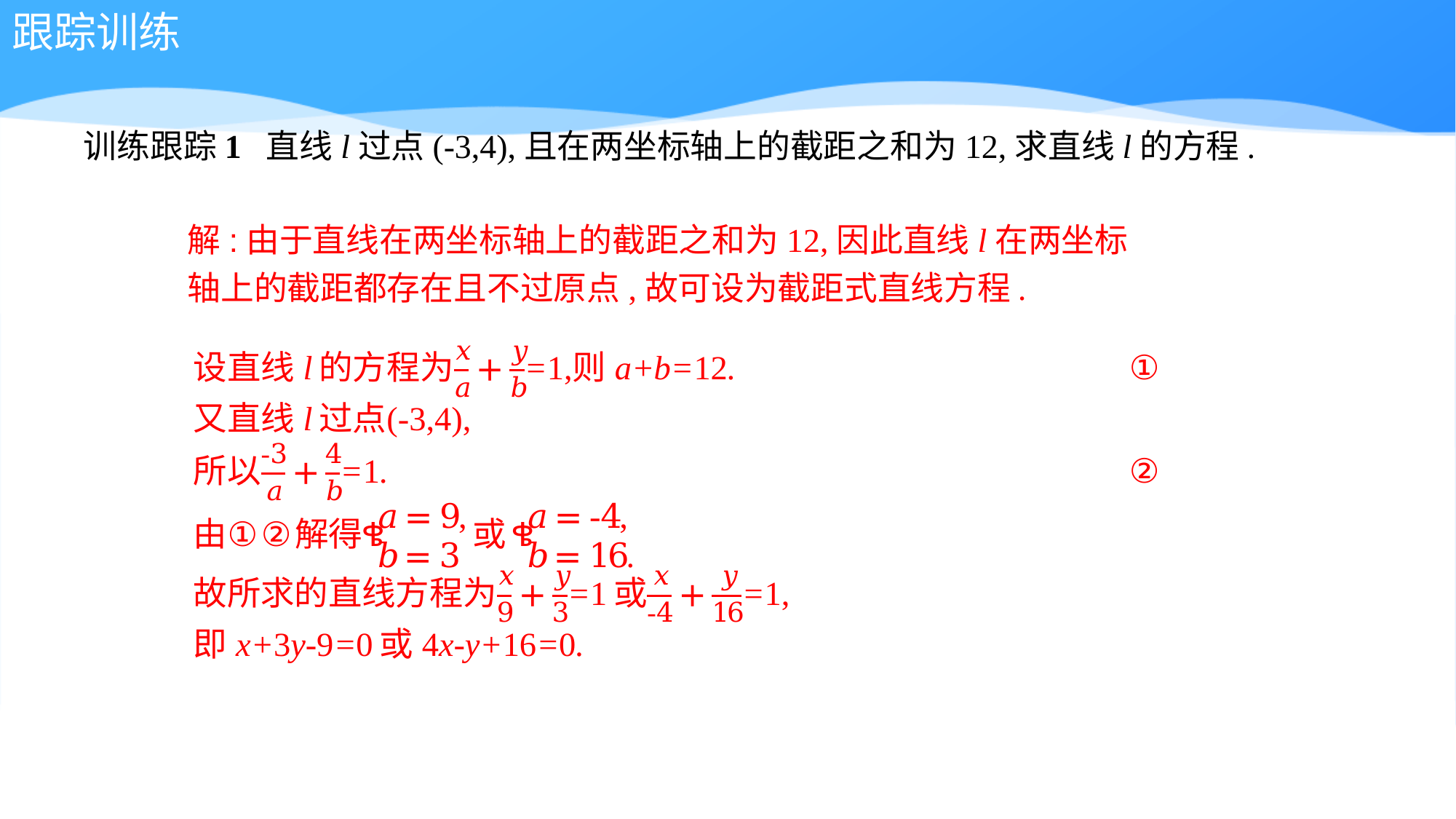

跟踪训练
训练跟踪1  直线l过点(-3,4),且在两坐标轴上的截距之和为12,求直线l的方程.
解:由于直线在两坐标轴上的截距之和为12,因此直线l在两坐标轴上的截距都存在且不过原点,故可设为截距式直线方程.